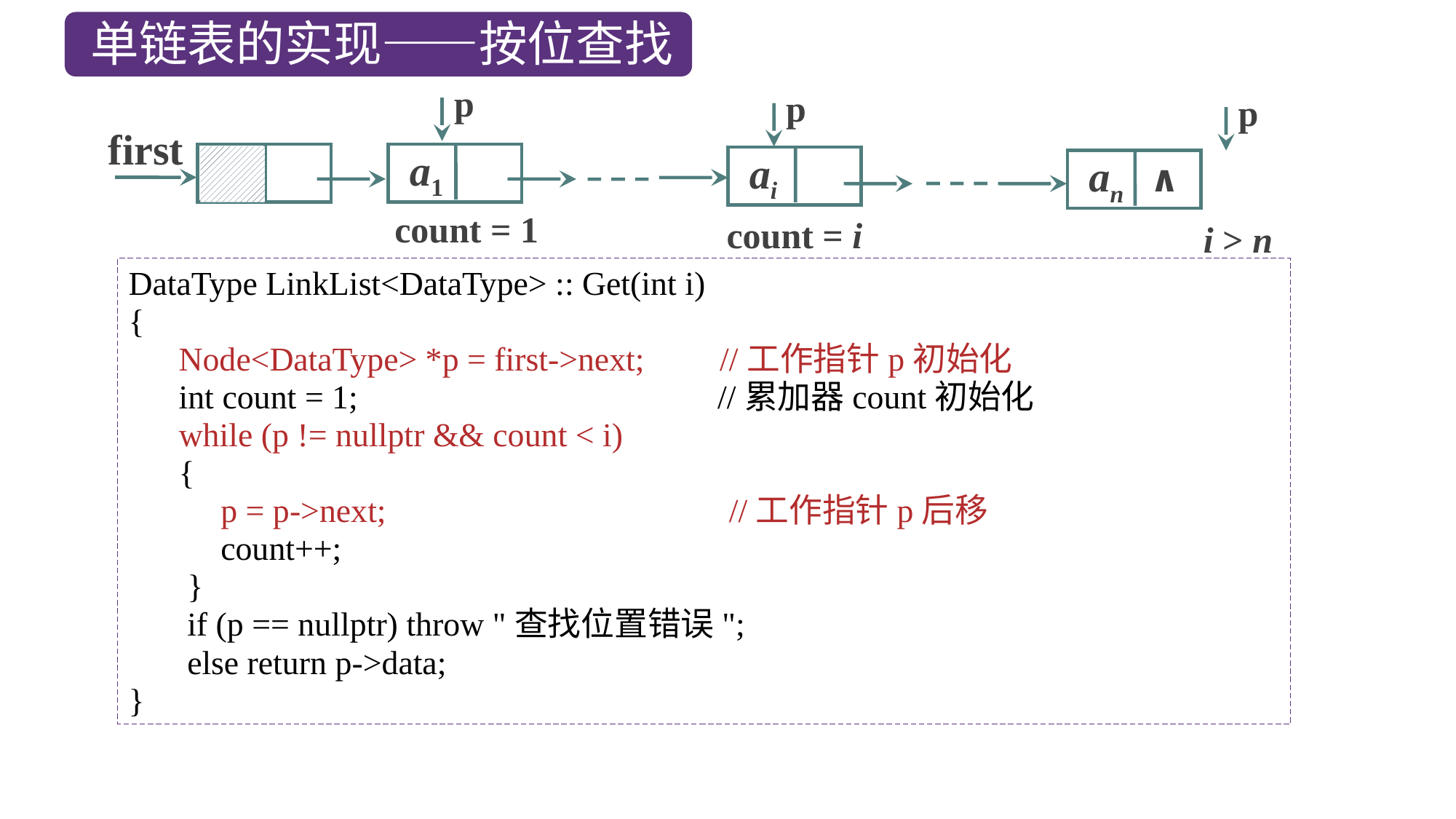

单链表的实现——按位查找

p

count = 1
p

count = i
p

i > n
first

 a1

 ai

∧
 an

DataType LinkList<DataType> :: Get(int i)
{
      Node<DataType> *p = first->next;         //工作指针p初始化
      int count = 1;                                           //累加器count初始化
      while (p != nullptr && count < i)
      {
           p = p->next;                                         //工作指针p后移
           count++;
       }
       if (p == nullptr) throw "查找位置错误";
       else return p->data;
}